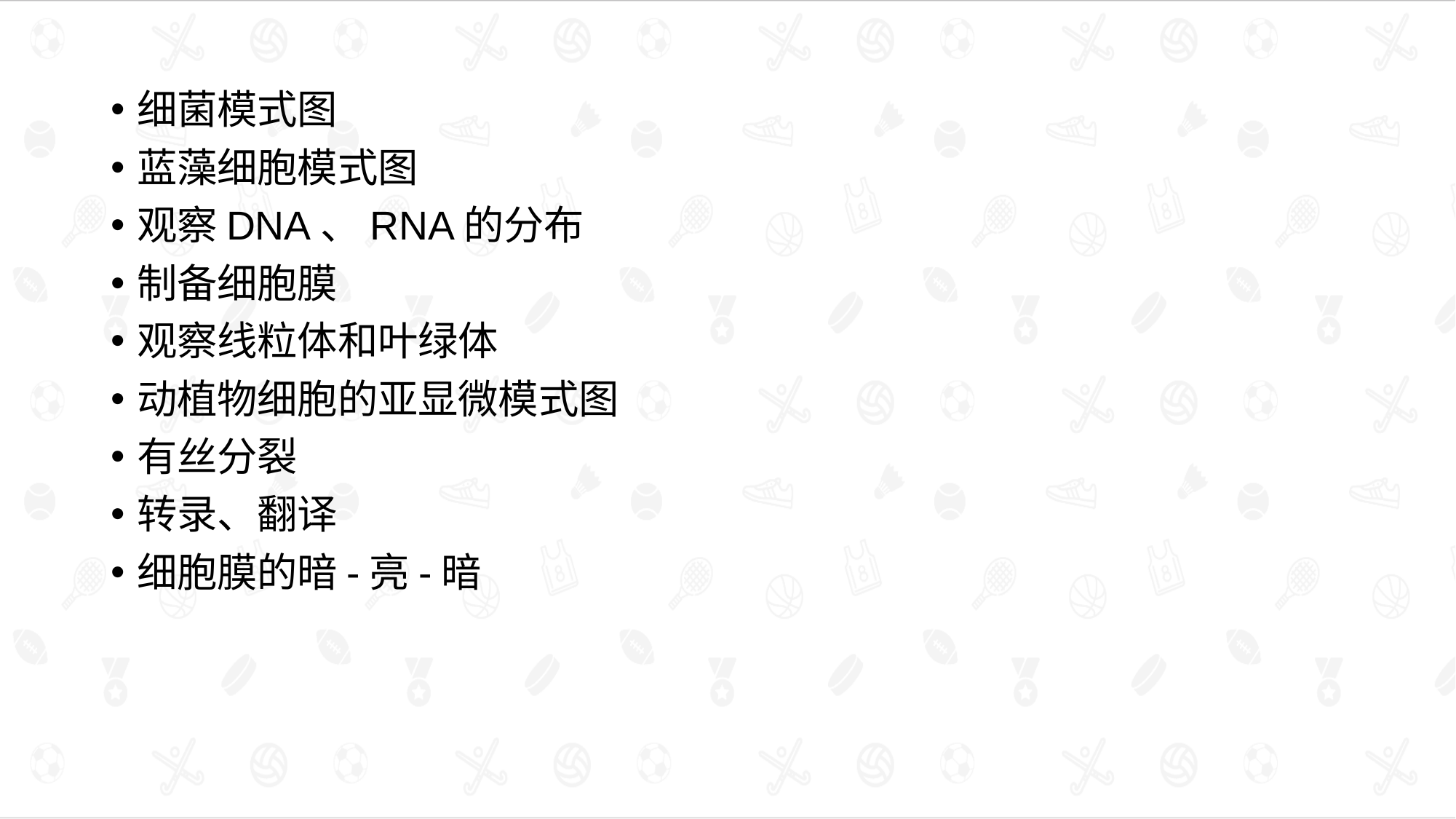

#
细菌模式图
蓝藻细胞模式图
观察DNA、RNA的分布
制备细胞膜
观察线粒体和叶绿体
动植物细胞的亚显微模式图
有丝分裂
转录、翻译
细胞膜的暗-亮-暗